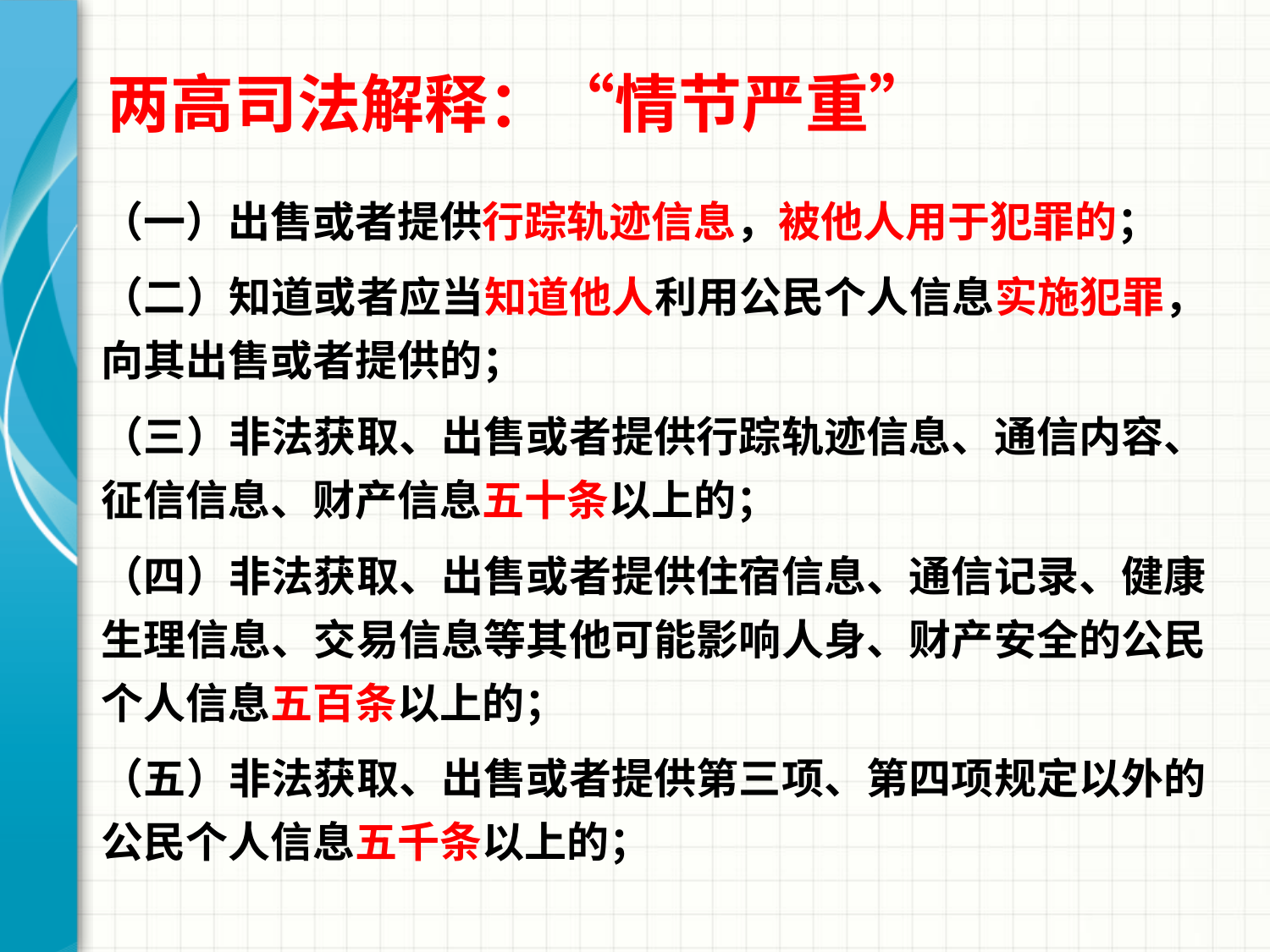

两高司法解释：“情节严重”
（一）出售或者提供行踪轨迹信息，被他人用于犯罪的；
（二）知道或者应当知道他人利用公民个人信息实施犯罪，向其出售或者提供的；
（三）非法获取、出售或者提供行踪轨迹信息、通信内容、征信信息、财产信息五十条以上的；
（四）非法获取、出售或者提供住宿信息、通信记录、健康生理信息、交易信息等其他可能影响人身、财产安全的公民个人信息五百条以上的；
（五）非法获取、出售或者提供第三项、第四项规定以外的公民个人信息五千条以上的；